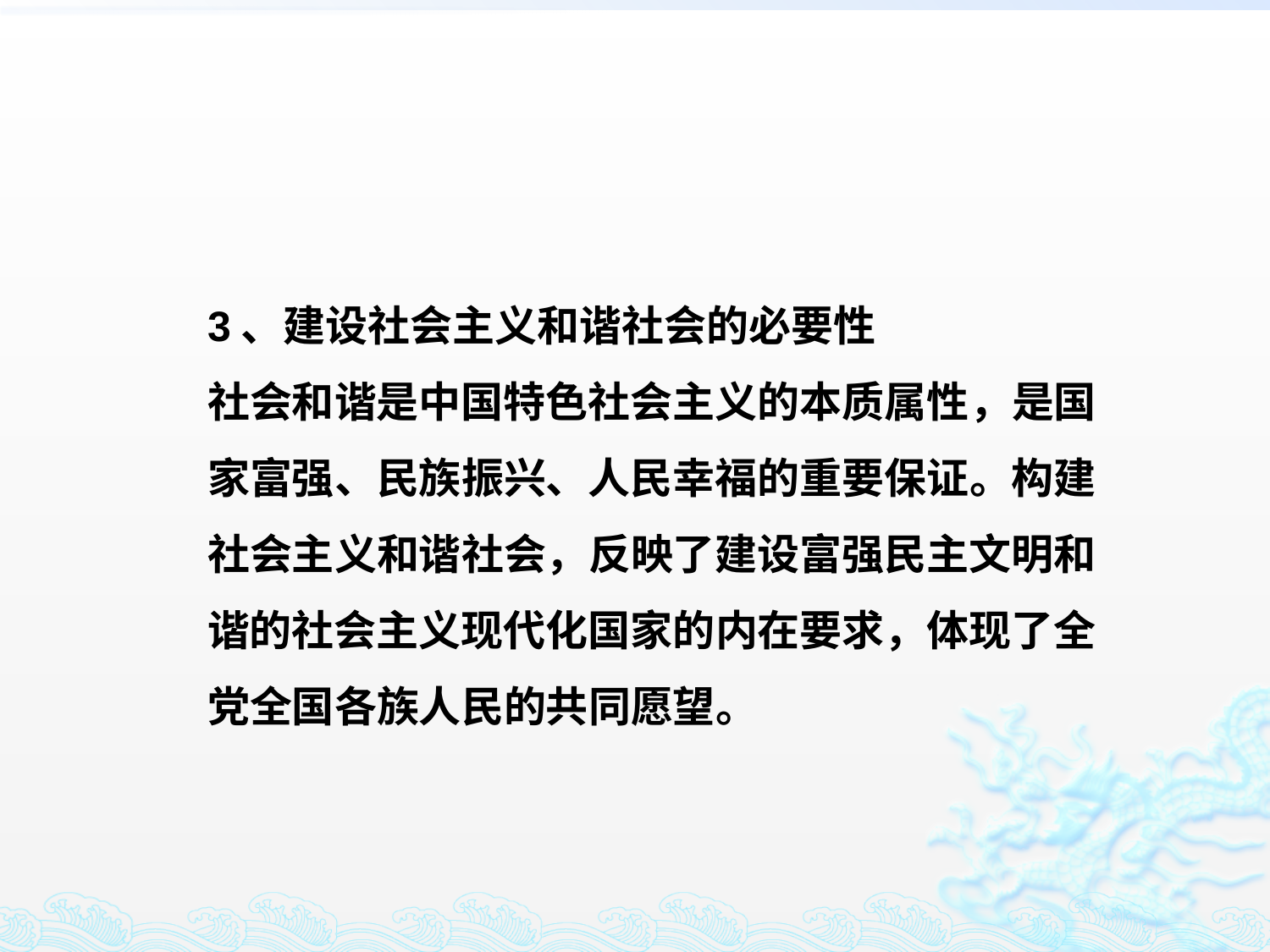

3、建设社会主义和谐社会的必要性
社会和谐是中国特色社会主义的本质属性，是国家富强、民族振兴、人民幸福的重要保证。构建社会主义和谐社会，反映了建设富强民主文明和谐的社会主义现代化国家的内在要求，体现了全党全国各族人民的共同愿望。